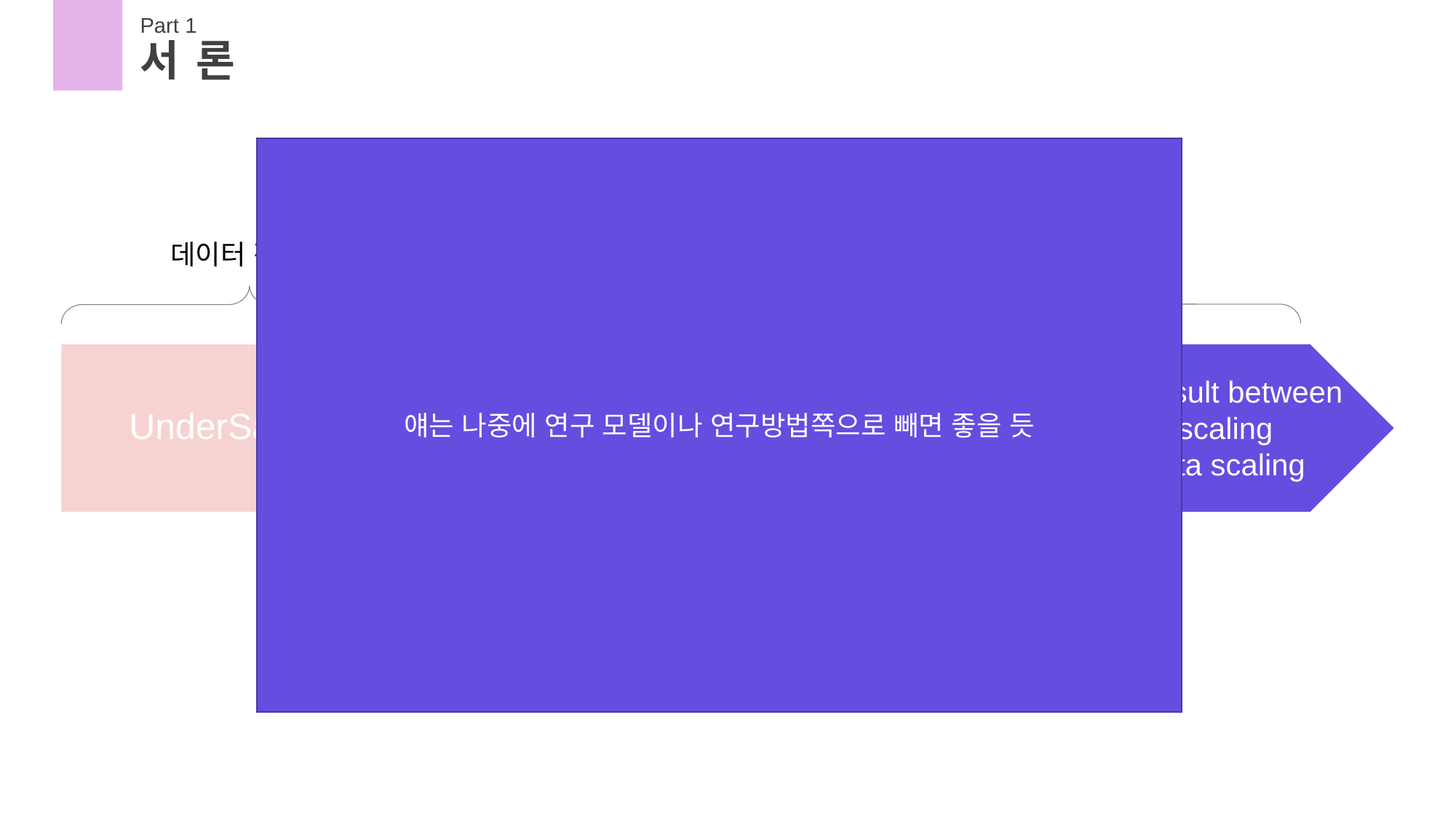

Part 1
서   론

얘는 나중에 연구 모델이나 연구방법쪽으로 빼면 좋을 듯
데이터 전처리
결과 분석

Model Applying
& Learning
With Data scailing
Analyzing result between
Variety Data scaling
& without Data scaling

UnderSampling
모델 작성